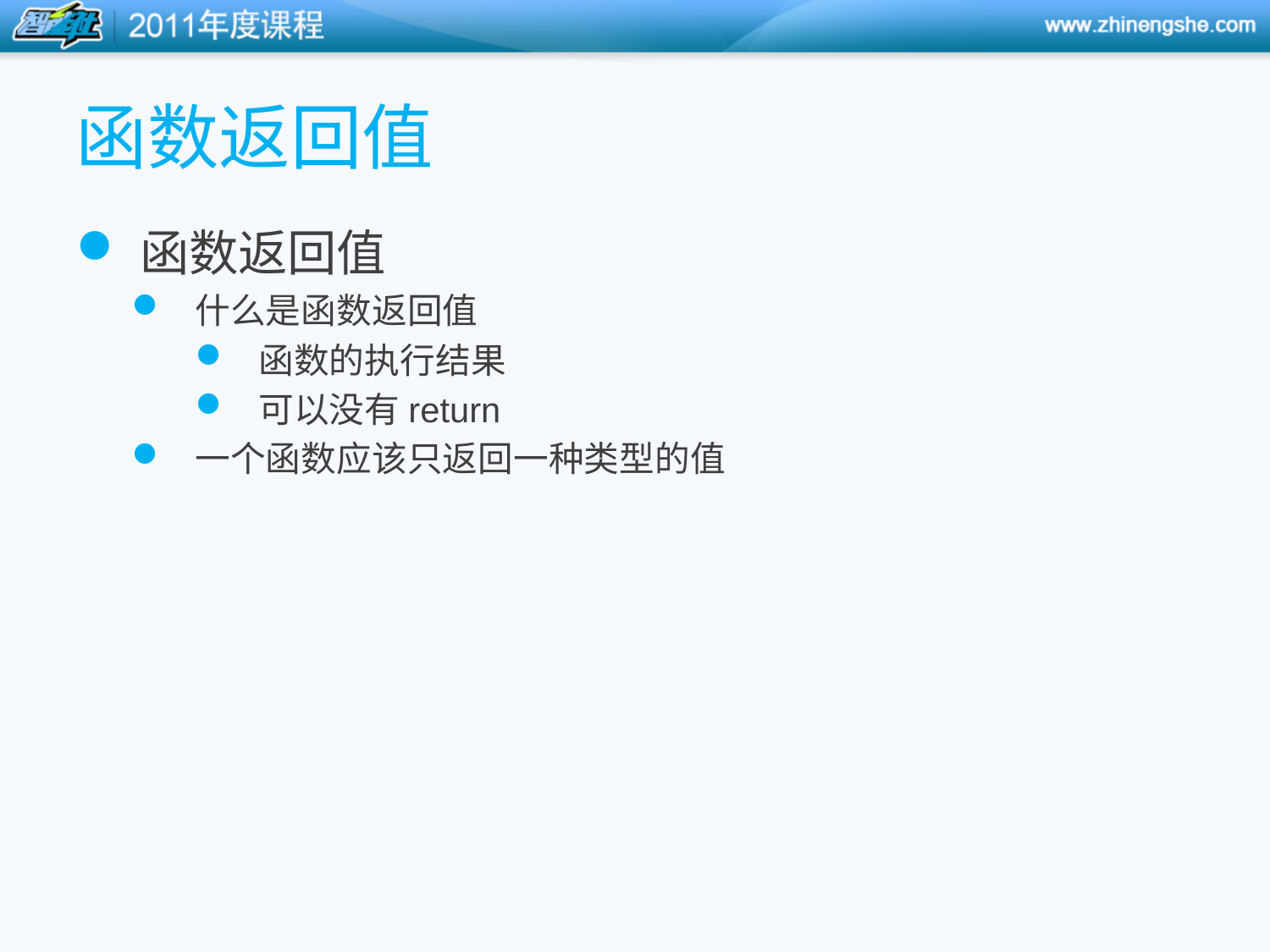

# 函数返回值
函数返回值
什么是函数返回值
函数的执行结果
可以没有return
一个函数应该只返回一种类型的值